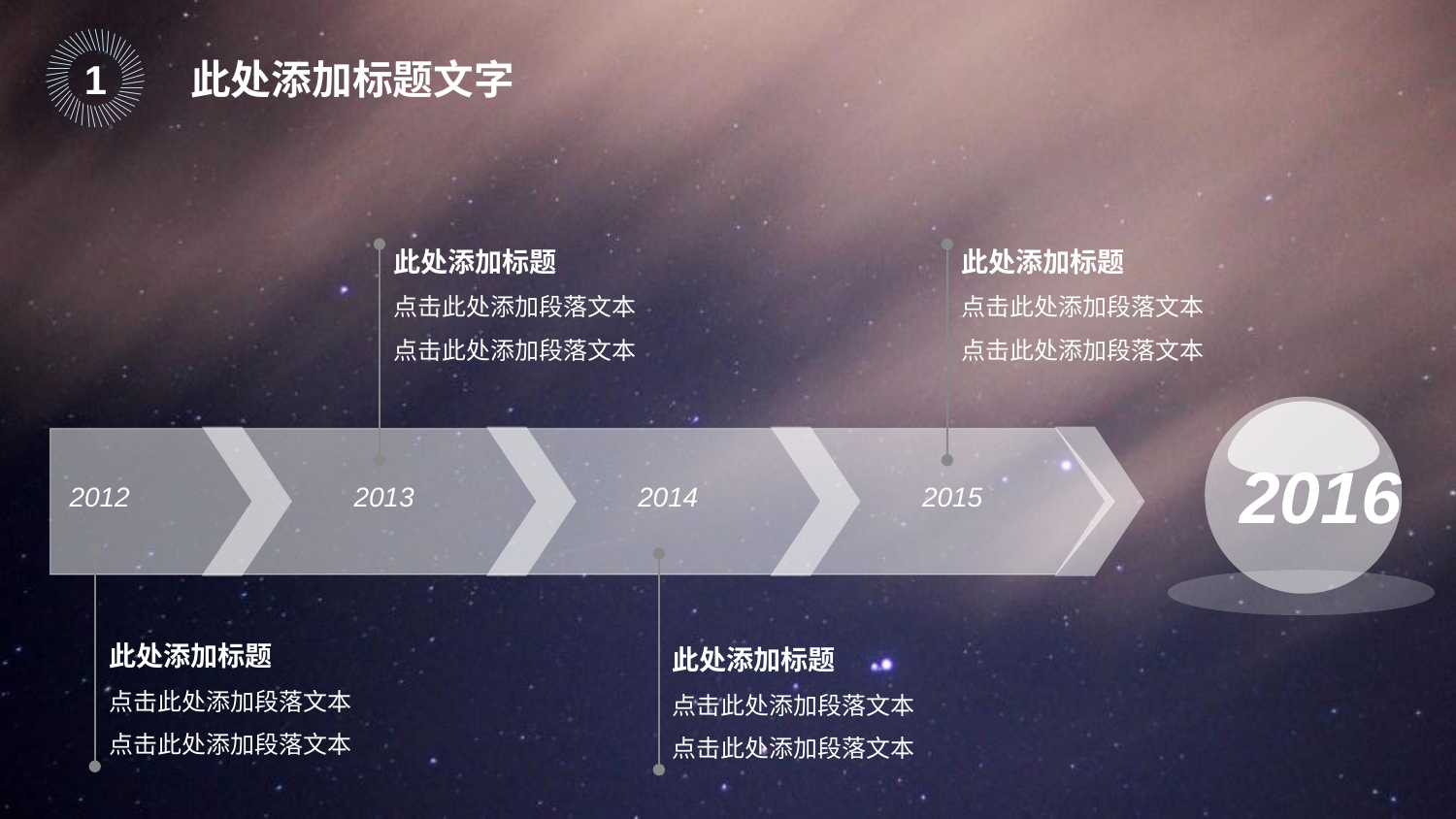

｜
｜
｜
｜
｜
｜
｜
｜
｜
｜
｜
｜
｜
｜
｜
｜
｜
｜
｜
｜
｜
｜
｜
｜
｜
｜
｜
｜
｜
｜
｜
｜
｜
｜
｜
｜
｜
｜
｜
｜
｜
｜
｜
｜
｜
｜
1
此处添加标题文字
此处添加标题
点击此处添加段落文本
点击此处添加段落文本

此处添加标题
点击此处添加段落文本
点击此处添加段落文本

2016

2012
2013
2014
2015

此处添加标题
点击此处添加段落文本
点击此处添加段落文本

此处添加标题
点击此处添加段落文本
点击此处添加段落文本